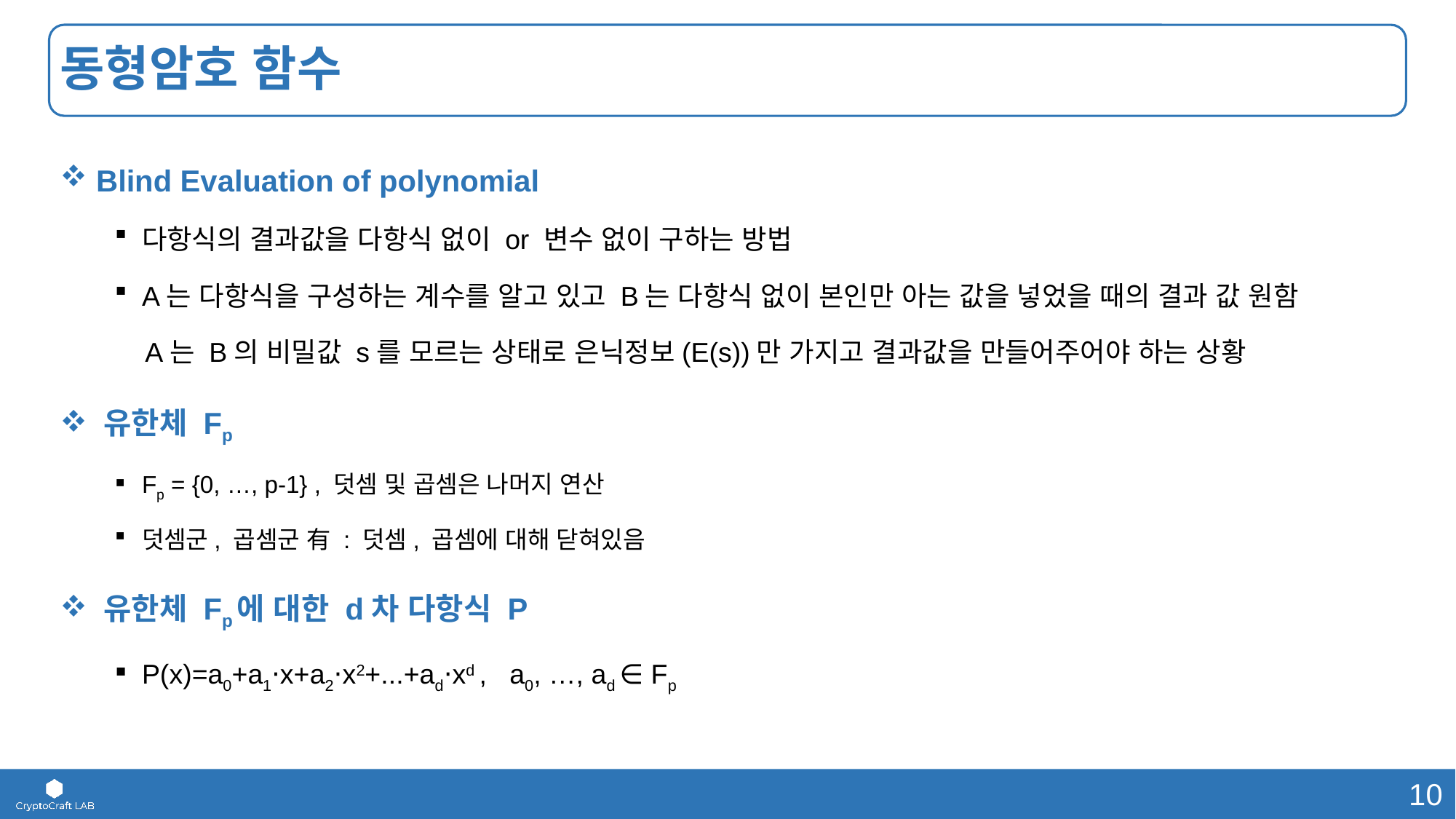

# 동형암호 함수
 Blind Evaluation of polynomial
다항식의 결과값을 다항식 없이 or 변수 없이 구하는 방법
A는 다항식을 구성하는 계수를 알고 있고 B는 다항식 없이 본인만 아는 값을 넣었을 때의 결과 값 원함
    A는 B의 비밀값 s를 모르는 상태로 은닉정보(E(s))만 가지고 결과값을 만들어주어야 하는 상황
 유한체 Fp
Fp = {0, …, p-1} , 덧셈 및 곱셈은 나머지 연산
덧셈군, 곱셈군 有 : 덧셈, 곱셈에 대해 닫혀있음
 유한체 Fp에 대한 d차 다항식 P
P(x)=a0+a1⋅x+a2⋅x2+...+ad⋅xd ,   a0, …, ad ∈ Fp